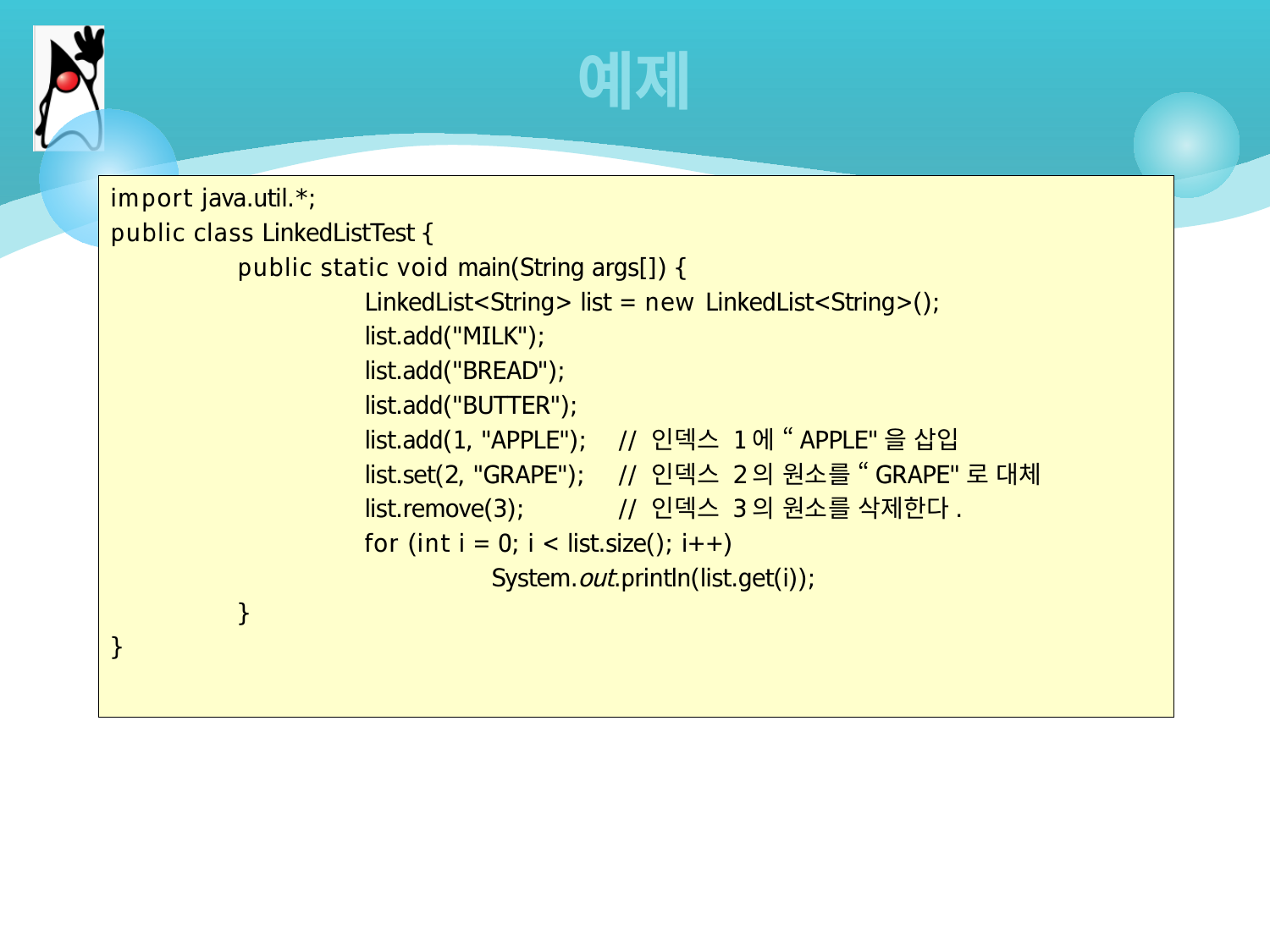

# 예제
import java.util.*;
public class LinkedListTest {
	public static void main(String args[]) {
		LinkedList<String> list = new LinkedList<String>();
		list.add("MILK");
		list.add("BREAD");
		list.add("BUTTER");
		list.add(1, "APPLE"); 	// 인덱스 1에 “APPLE"을 삽입
		list.set(2, "GRAPE"); 	// 인덱스 2의 원소를 “GRAPE"로 대체
		list.remove(3);	// 인덱스 3의 원소를 삭제한다.
		for (int i = 0; i < list.size(); i++)
			System.out.println(list.get(i));
	}
}